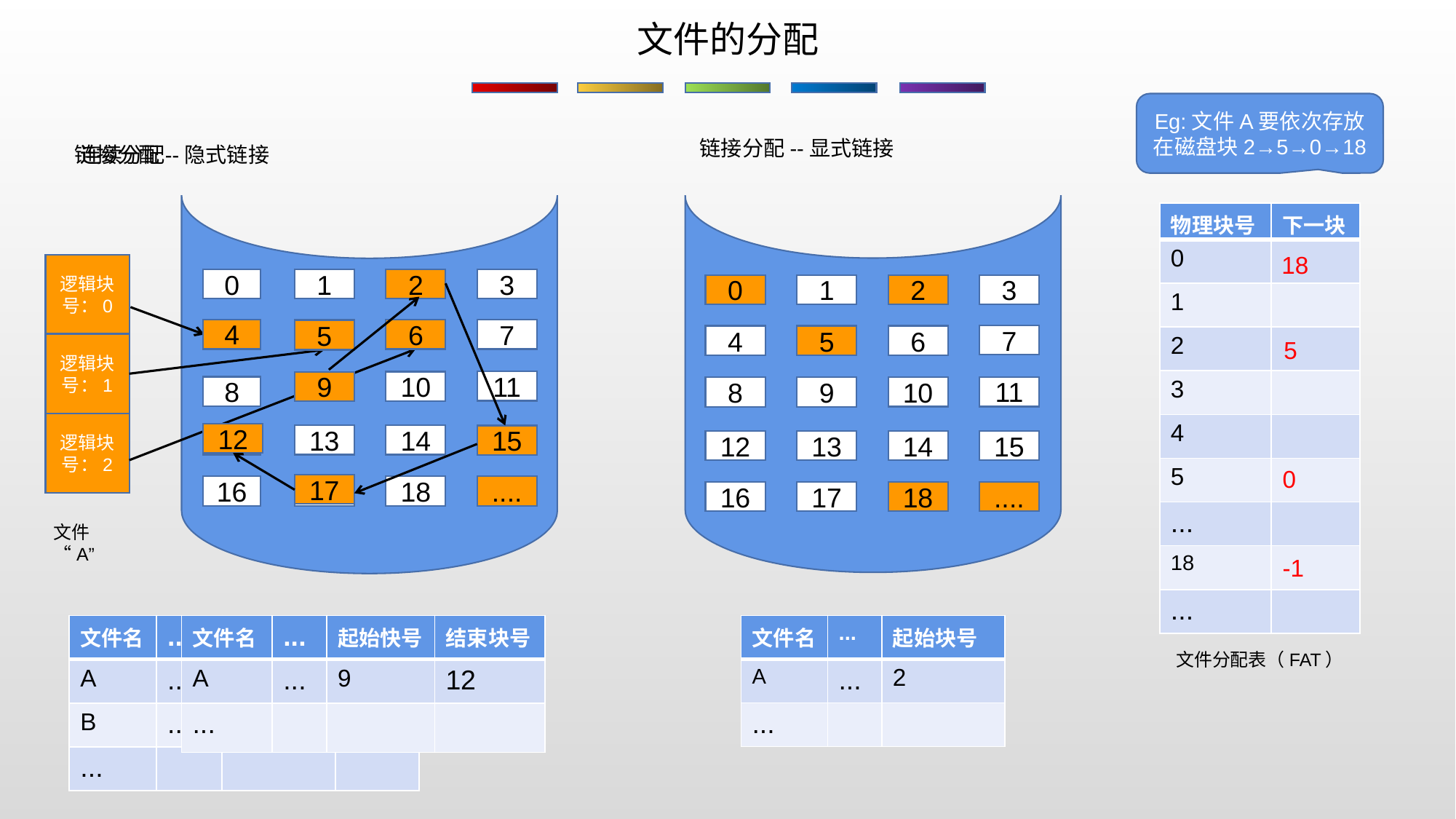

文件的分配

Eg:文件A要依次存放在磁盘块2→5→0→18
链接分配--显式链接
连续分配
链接分配--隐式链接

| 物理块号 | 下一块 |
| --- | --- |
| 0 |  |
| 1 |  |
| 2 |  |
| 3 |  |
| 4 |  |
| 5 |  |
| ... |  |
| 18 |  |
| ... |  |
18
逻辑块号：0
0
1
2
2
3
0
0
1
2
2
3
4
4
5
6
6
7
5
4
5
6
7
6
4
5
5
5
逻辑块号：1
11
10
9
9
11
8
11
10
8
9
11
逻辑块号：2
12
12
13
12
14
13
15
15
13
12
14
12
13
15
0
17
16
17
18
....
16
17
18
18
....
文件“A”
-1
| 文件名 | ... | 起始块号 | 块数 |
| --- | --- | --- | --- |
| A | ... | 4 | 3 |
| B | ... | n | n |
| ... |  |  |  |
| 文件名 | ... | 起始快号 | 结束块号 |
| --- | --- | --- | --- |
| A | ... | 9 | 12 |
| ... |  |  |  |
| 文件名 | ... | 起始块号 |
| --- | --- | --- |
| A | ... | 2 |
| ... |  |  |
文件分配表（FAT）